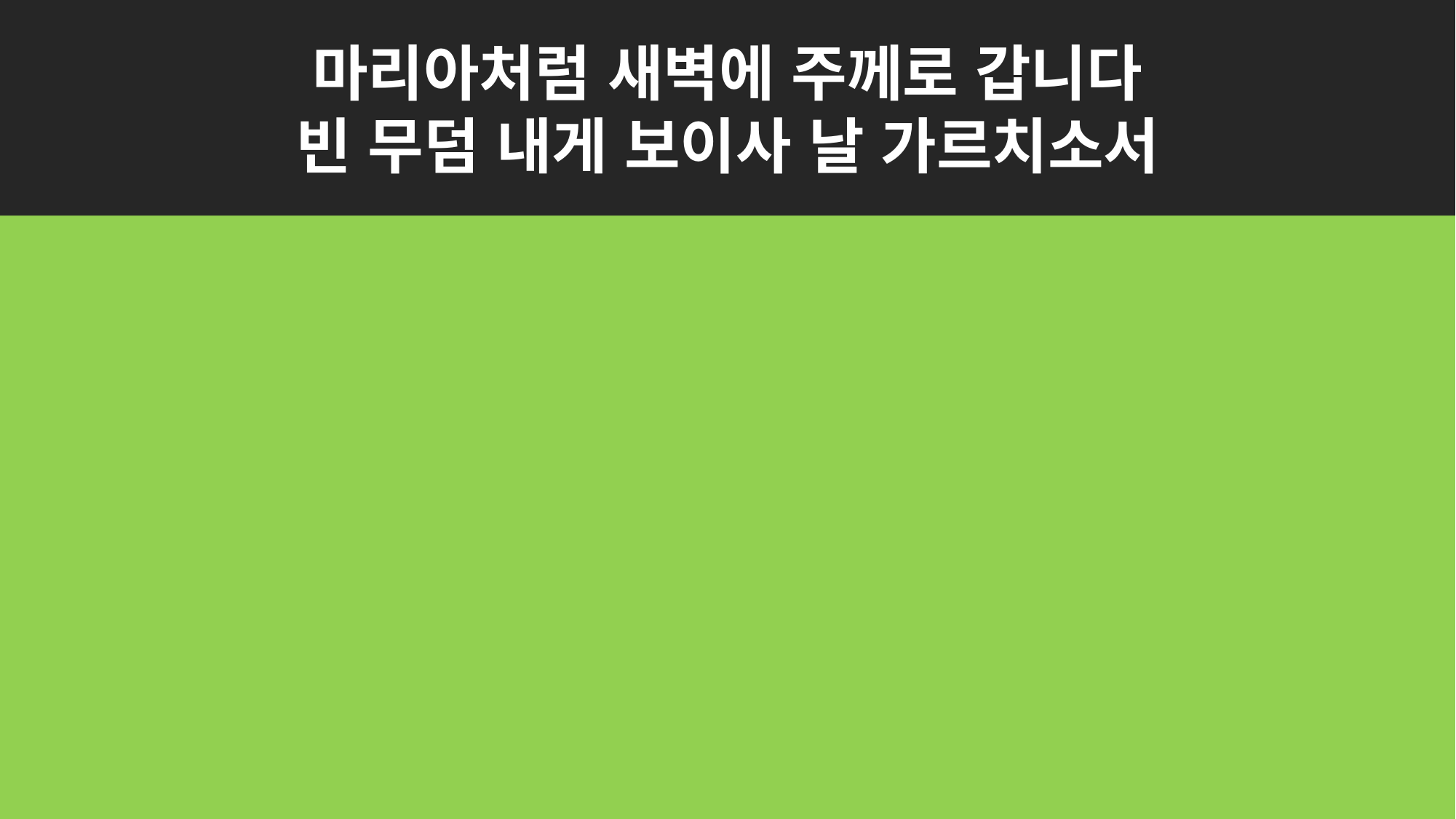

마리아처럼 새벽에 주께로 갑니다
빈 무덤 내게 보이사 날 가르치소서